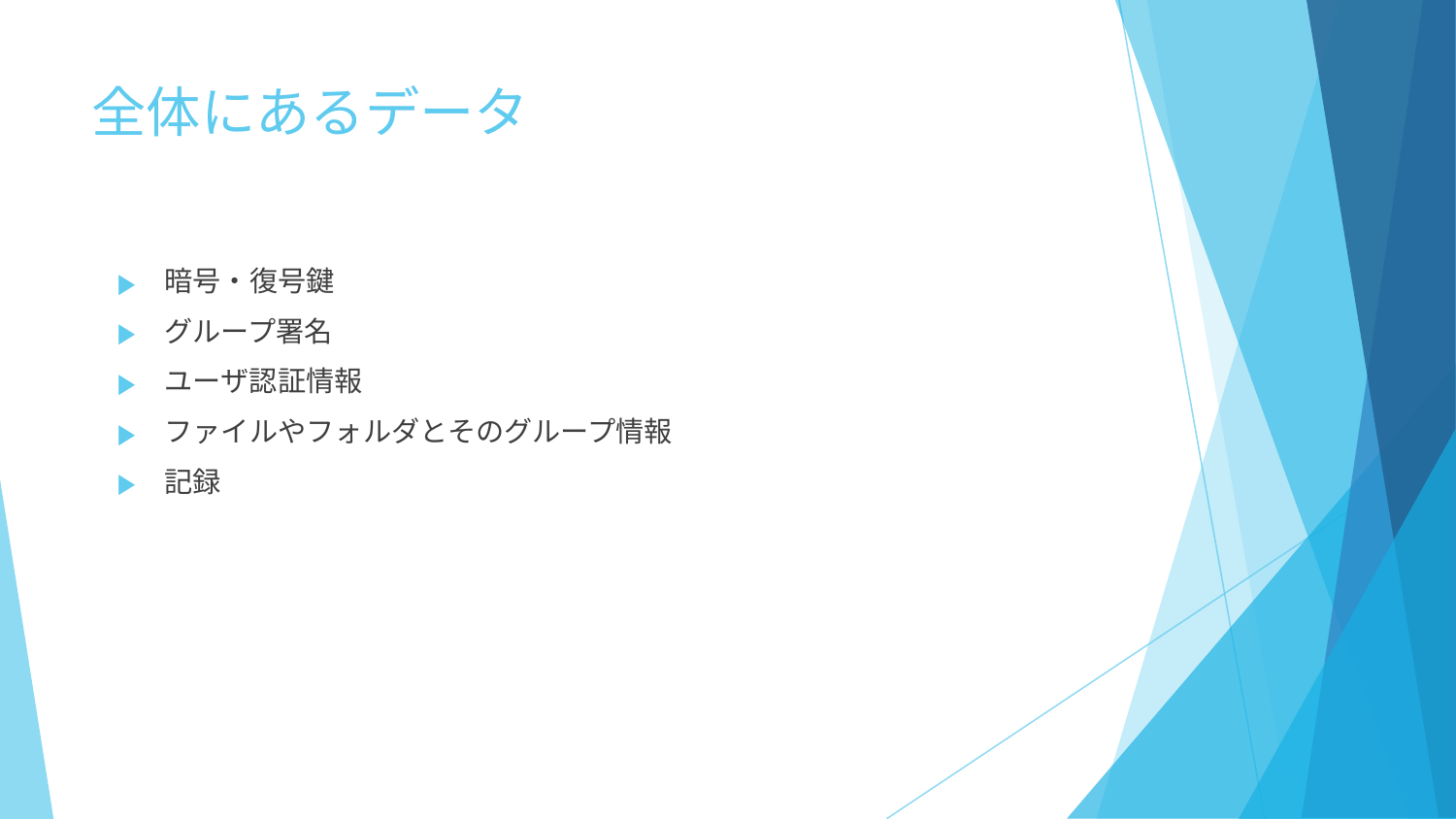

# 全体にあるデータ
暗号・復号鍵
グループ署名
ユーザ認証情報
ファイルやフォルダとそのグループ情報
記録